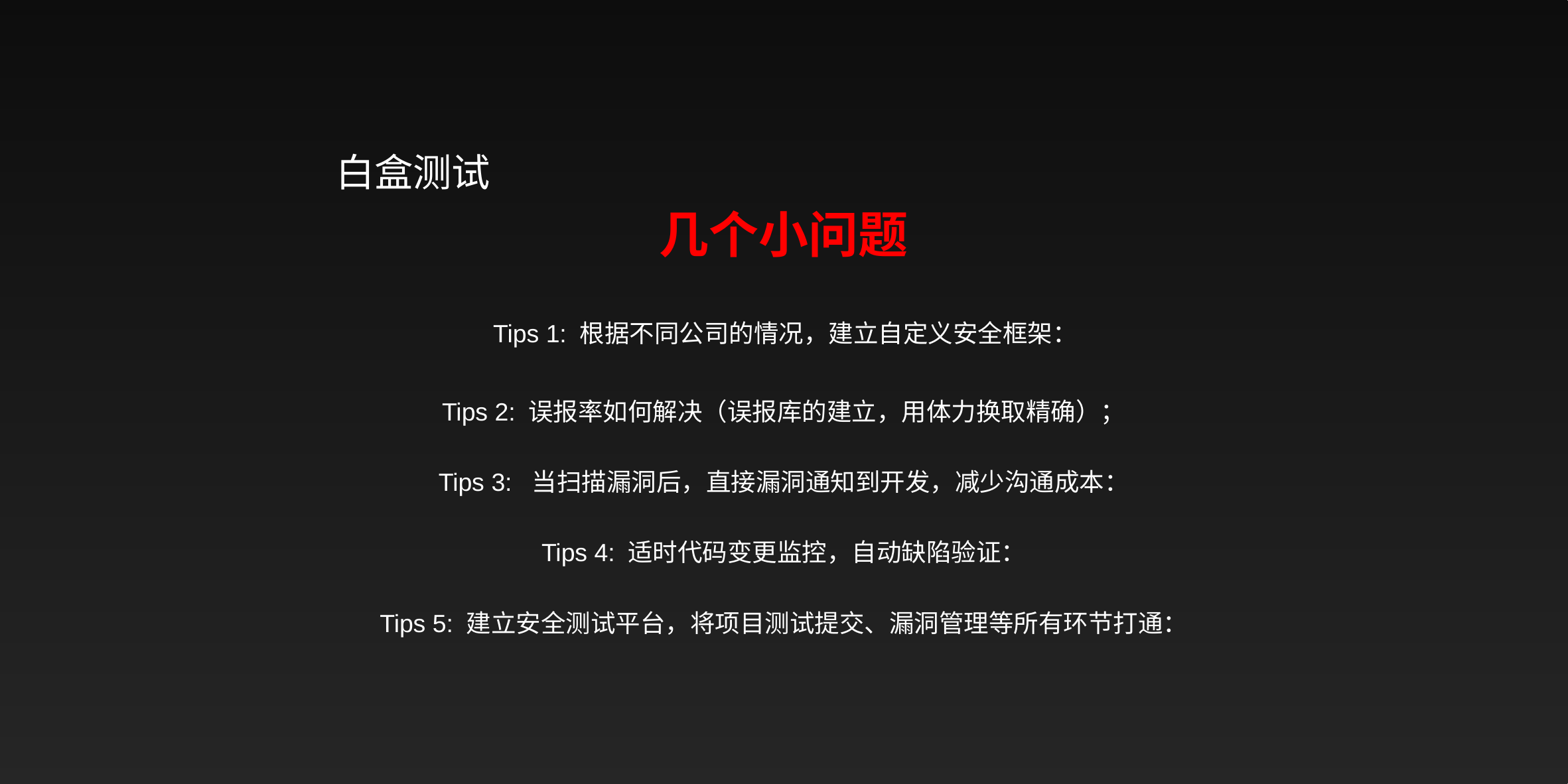

白盒测试
几个小问题
Tips 1: 根据不同公司的情况，建立自定义安全框架：
Tips 2: 误报率如何解决（误报库的建立，用体力换取精确）；
Tips 3:  当扫描漏洞后，直接漏洞通知到开发，减少沟通成本：
Tips 4: 适时代码变更监控，自动缺陷验证：
Tips 5: 建立安全测试平台，将项目测试提交、漏洞管理等所有环节打通：